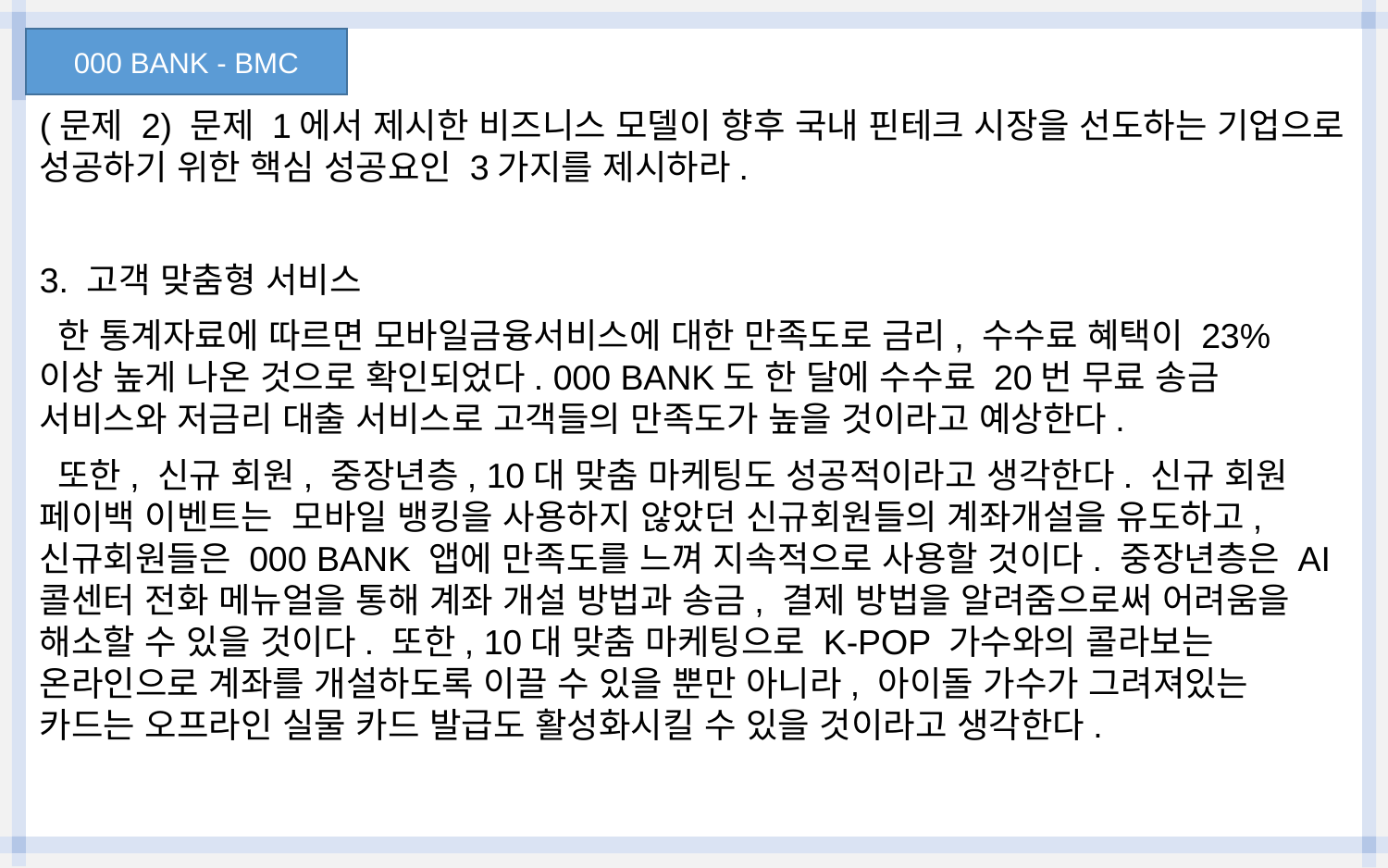

000 BANK - BMC
(문제 2) 문제 1에서 제시한 비즈니스 모델이 향후 국내 핀테크 시장을 선도하는 기업으로 성공하기 위한 핵심 성공요인 3가지를 제시하라.

3. 고객 맞춤형 서비스
 한 통계자료에 따르면 모바일금융서비스에 대한 만족도로 금리, 수수료 혜택이 23% 이상 높게 나온 것으로 확인되었다. 000 BANK도 한 달에 수수료 20번 무료 송금 서비스와 저금리 대출 서비스로 고객들의 만족도가 높을 것이라고 예상한다.
 또한, 신규 회원, 중장년층, 10대 맞춤 마케팅도 성공적이라고 생각한다. 신규 회원 페이백 이벤트는  모바일 뱅킹을 사용하지 않았던 신규회원들의 계좌개설을 유도하고, 신규회원들은 000 BANK 앱에 만족도를 느껴 지속적으로 사용할 것이다. 중장년층은 AI 콜센터 전화 메뉴얼을 통해 계좌 개설 방법과 송금, 결제 방법을 알려줌으로써 어려움을 해소할 수 있을 것이다. 또한, 10대 맞춤 마케팅으로 K-POP 가수와의 콜라보는 온라인으로 계좌를 개설하도록 이끌 수 있을 뿐만 아니라, 아이돌 가수가 그려져있는 카드는 오프라인 실물 카드 발급도 활성화시킬 수 있을 것이라고 생각한다.